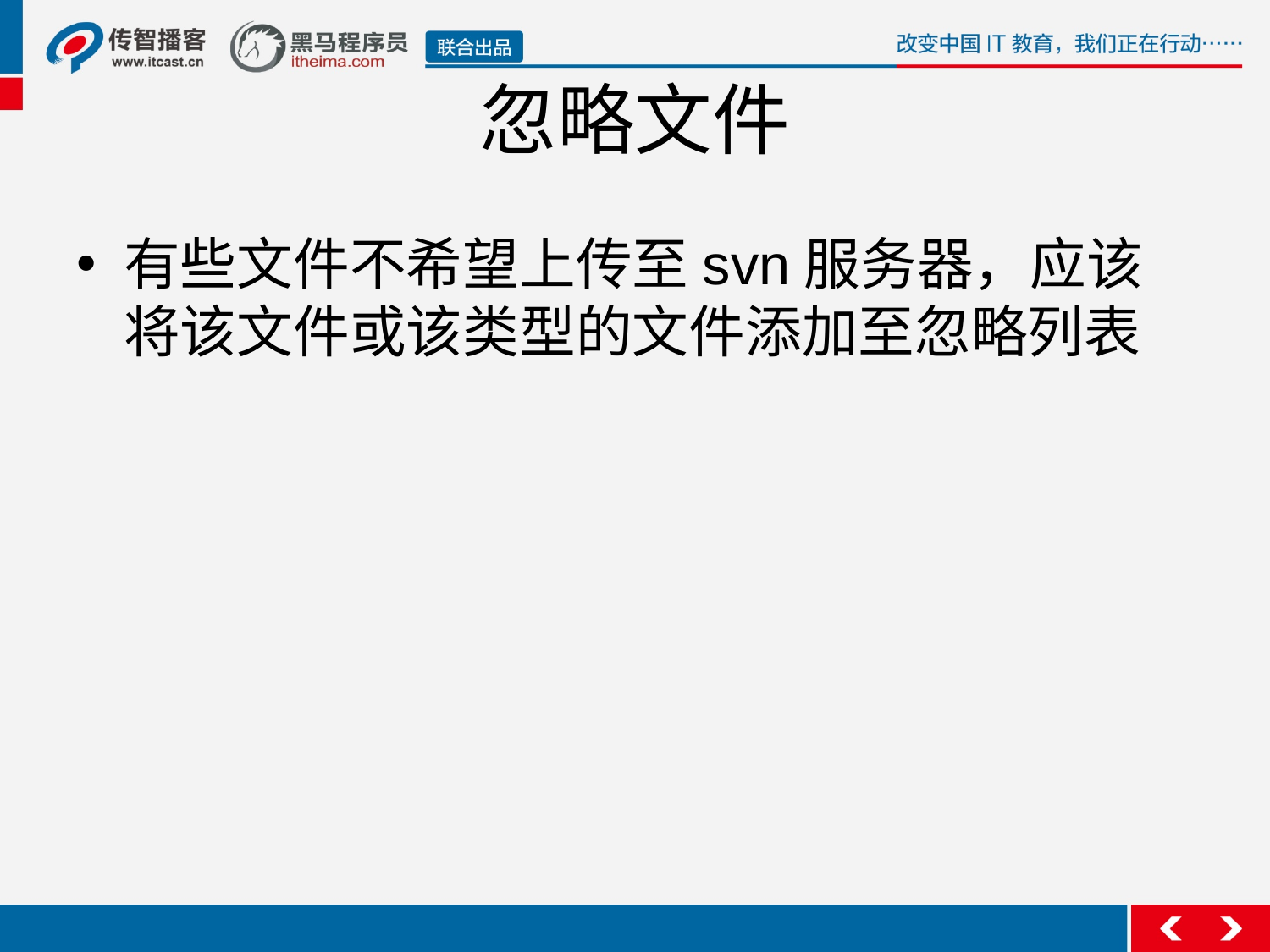

# 忽略文件
有些文件不希望上传至svn服务器，应该将该文件或该类型的文件添加至忽略列表